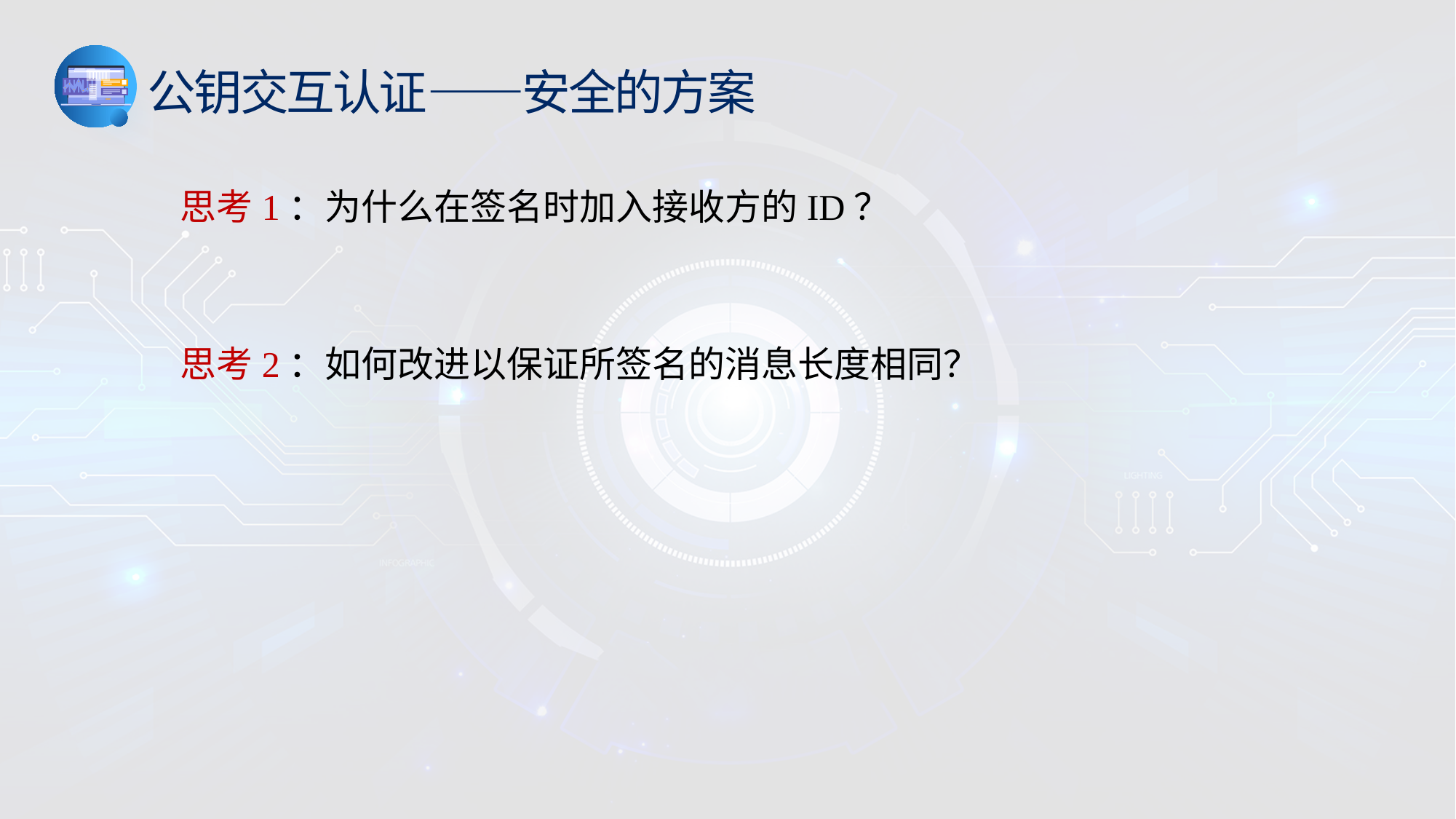

公钥交互认证——安全的方案

思考1：为什么在签名时加入接收方的ID？

思考2：如何改进以保证所签名的消息长度相同？